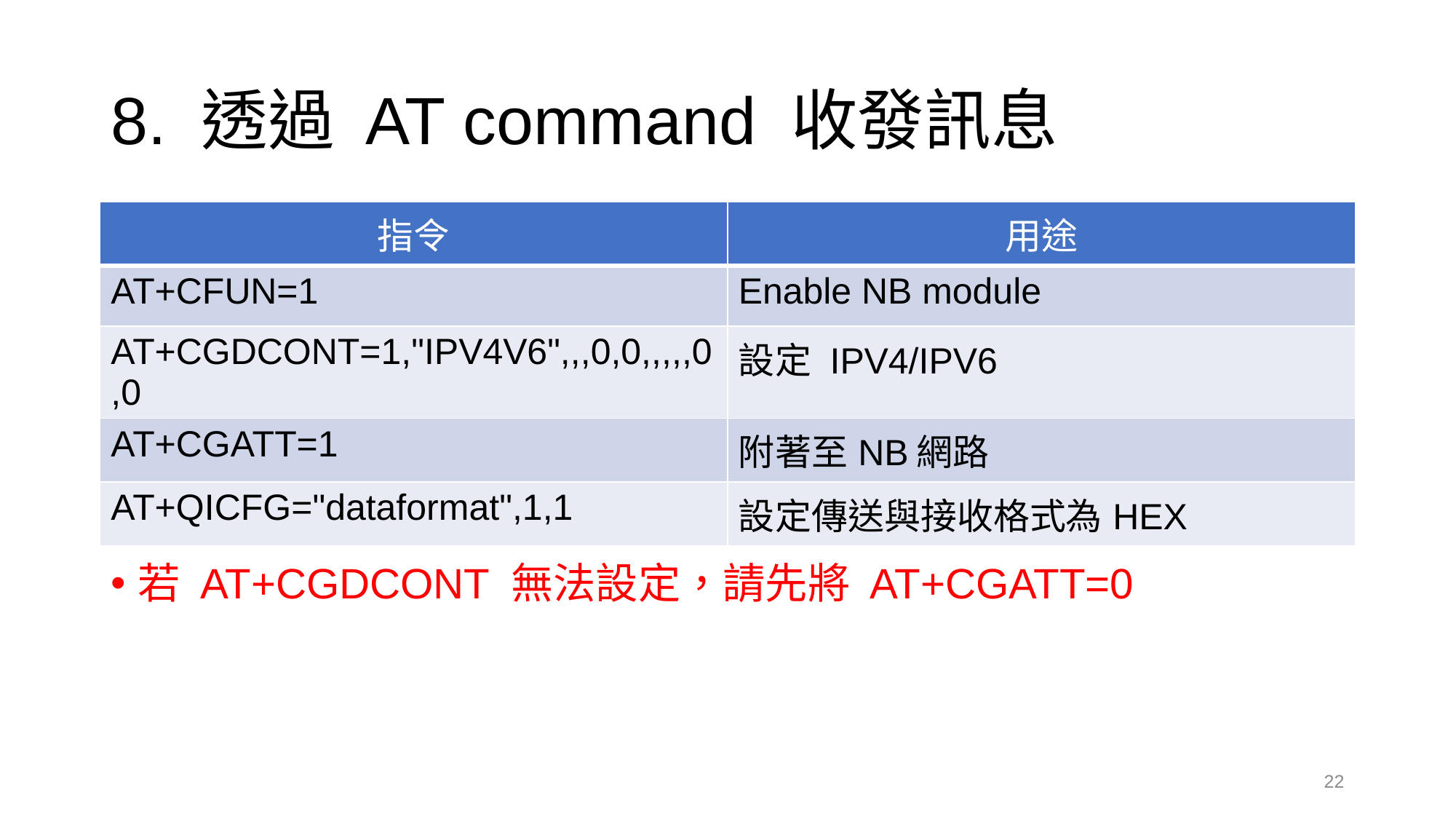

# 8. 透過 AT command 收發訊息
| 指令 | 用途 |
| --- | --- |
| AT+CFUN=1 | Enable NB module |
| AT+CGDCONT=1,"IPV4V6",,,0,0,,,,,0,0 | 設定 IPV4/IPV6 |
| AT+CGATT=1 | 附著至NB網路 |
| AT+QICFG="dataformat",1,1 | 設定傳送與接收格式為HEX |
若 AT+CGDCONT 無法設定，請先將 AT+CGATT=0
22